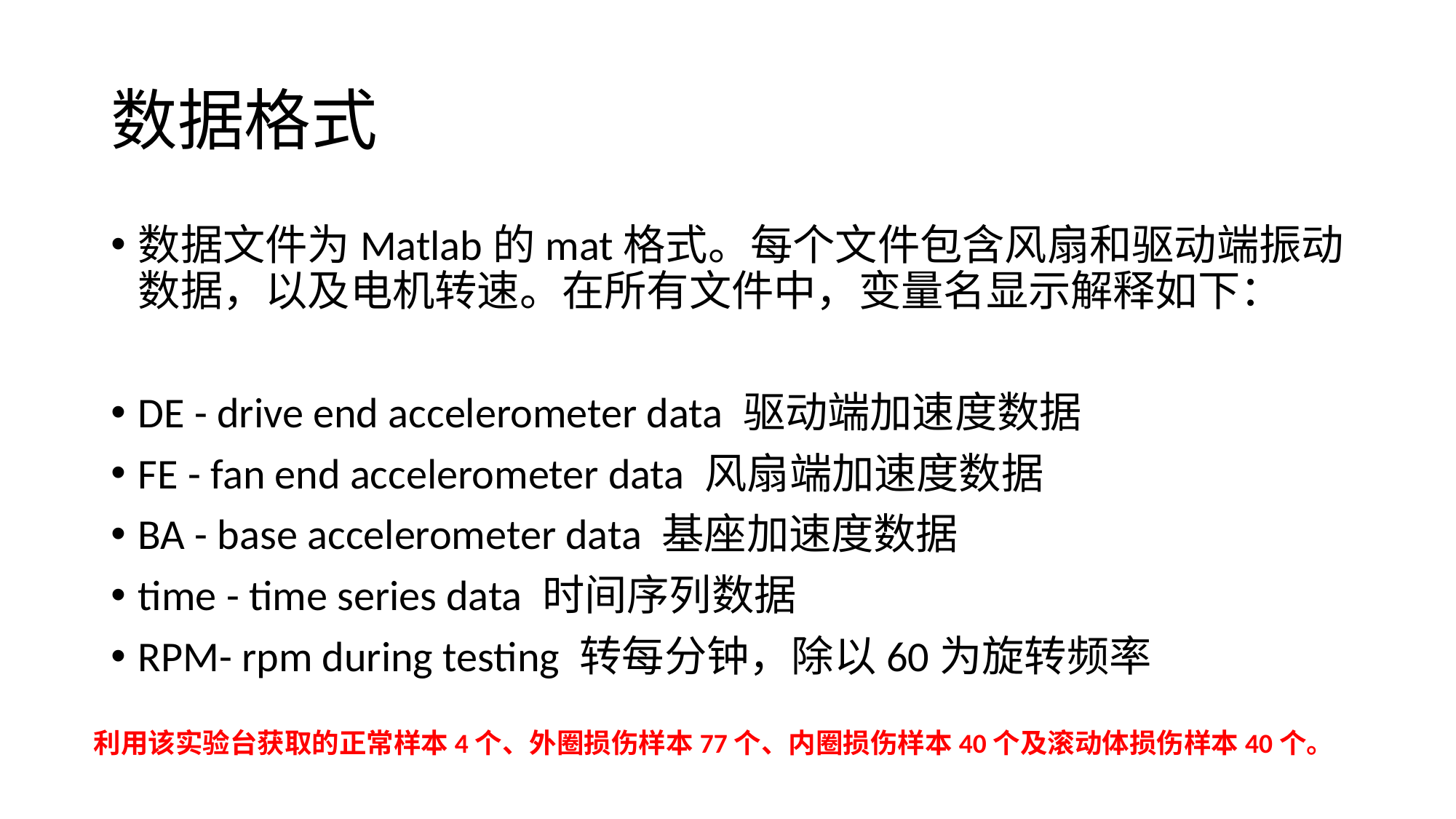

# 数据格式
数据文件为Matlab的mat格式。每个文件包含风扇和驱动端振动数据，以及电机转速。在所有文件中，变量名显示解释如下：

DE - drive end accelerometer data 驱动端加速度数据
FE - fan end accelerometer data 风扇端加速度数据
BA - base accelerometer data 基座加速度数据
time - time series data 时间序列数据
RPM- rpm during testing 转每分钟，除以60为旋转频率

利用该实验台获取的正常样本4个、外圈损伤样本77个、内圈损伤样本40个及滚动体损伤样本40个。